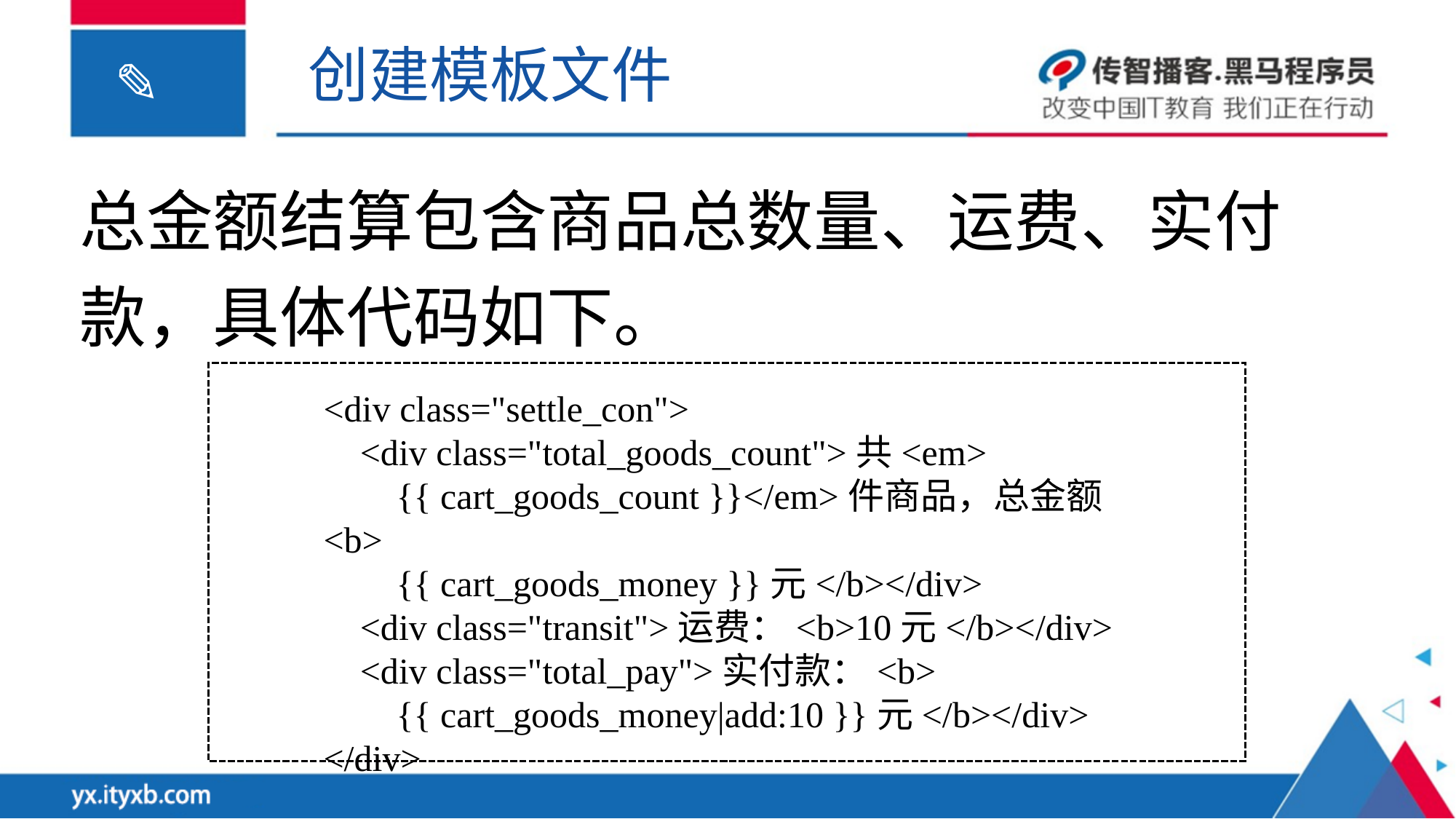

创建模板文件
总金额结算包含商品总数量、运费、实付款，具体代码如下。

<div class="settle_con">
    <div class="total_goods_count">共<em>
        {{ cart_goods_count }}</em>件商品，总金额<b>
        {{ cart_goods_money }}元</b></div>
    <div class="transit">运费：<b>10元</b></div>
    <div class="total_pay">实付款：<b>
        {{ cart_goods_money|add:10 }}元</b></div>
</div>